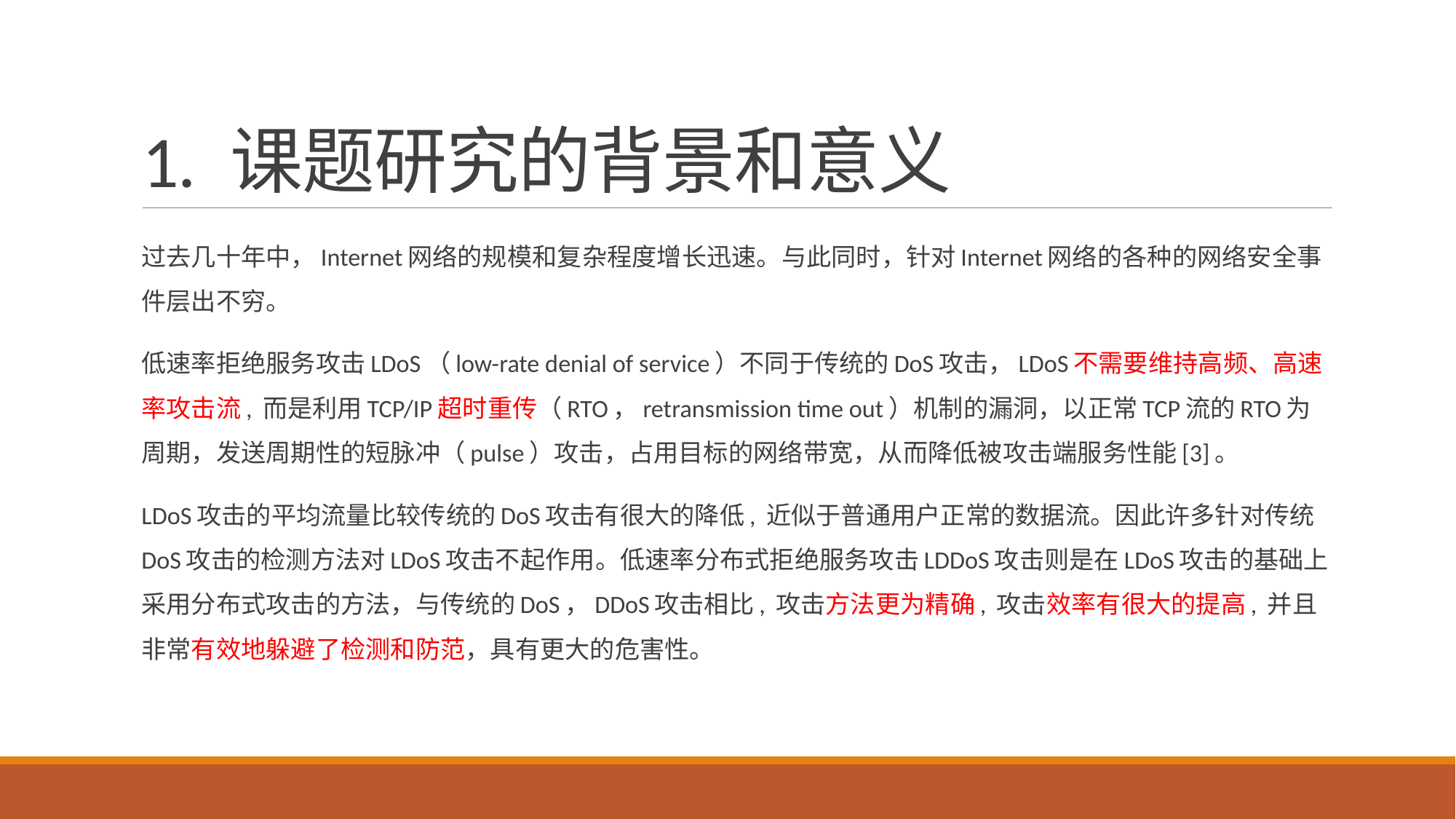

# 1. 课题研究的背景和意义
过去几十年中，Internet网络的规模和复杂程度增长迅速。与此同时，针对Internet网络的各种的网络安全事件层出不穷。
低速率拒绝服务攻击LDoS（low-rate denial of service）不同于传统的DoS攻击，LDoS不需要维持高频、高速率攻击流, 而是利用TCP/IP超时重传（RTO，retransmission time out）机制的漏洞，以正常TCP流的RTO为周期，发送周期性的短脉冲（pulse）攻击，占用目标的网络带宽，从而降低被攻击端服务性能[3]。
LDoS攻击的平均流量比较传统的DoS攻击有很大的降低, 近似于普通用户正常的数据流。因此许多针对传统DoS攻击的检测方法对LDoS攻击不起作用。低速率分布式拒绝服务攻击LDDoS攻击则是在LDoS攻击的基础上采用分布式攻击的方法，与传统的DoS，DDoS攻击相比, 攻击方法更为精确, 攻击效率有很大的提高, 并且非常有效地躲避了检测和防范，具有更大的危害性。